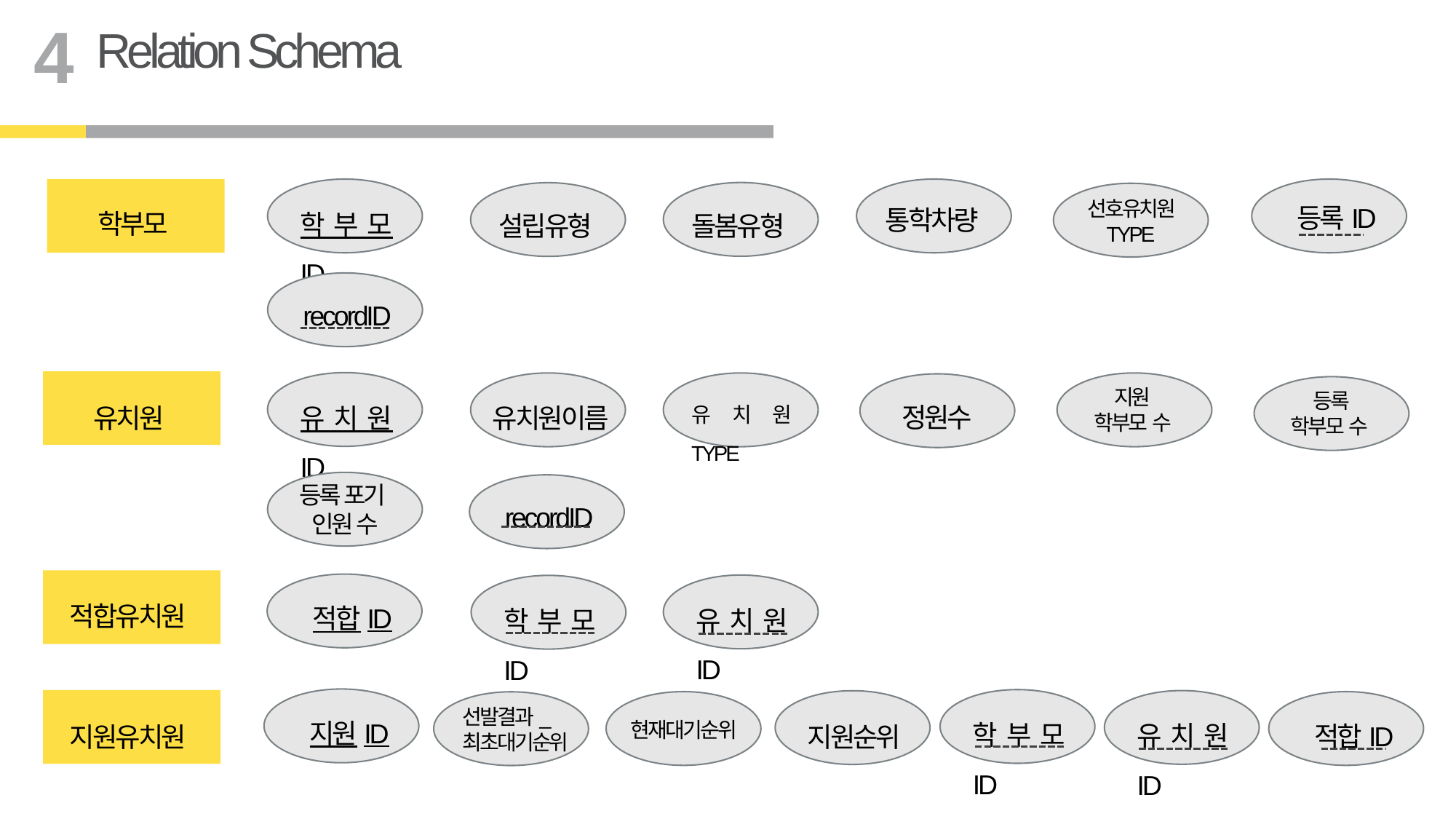

4
Relation Schema

학부모ID

통학차량

학부모

등록ID

돌봄유형

설립유형

선호유치원 TYPE

recordID

유치원

유치원ID

유치원이름

지원
학부모 수

유치원 TYPE

정원수

등록
학부모 수

등록 포기
인원 수

recordID

적합유치원

적합ID

유치원ID

학부모ID

지원ID

학부모ID

지원유치원

유치원ID

지원순위

현재대기순위

적합ID

선발결과_
최초대기순위